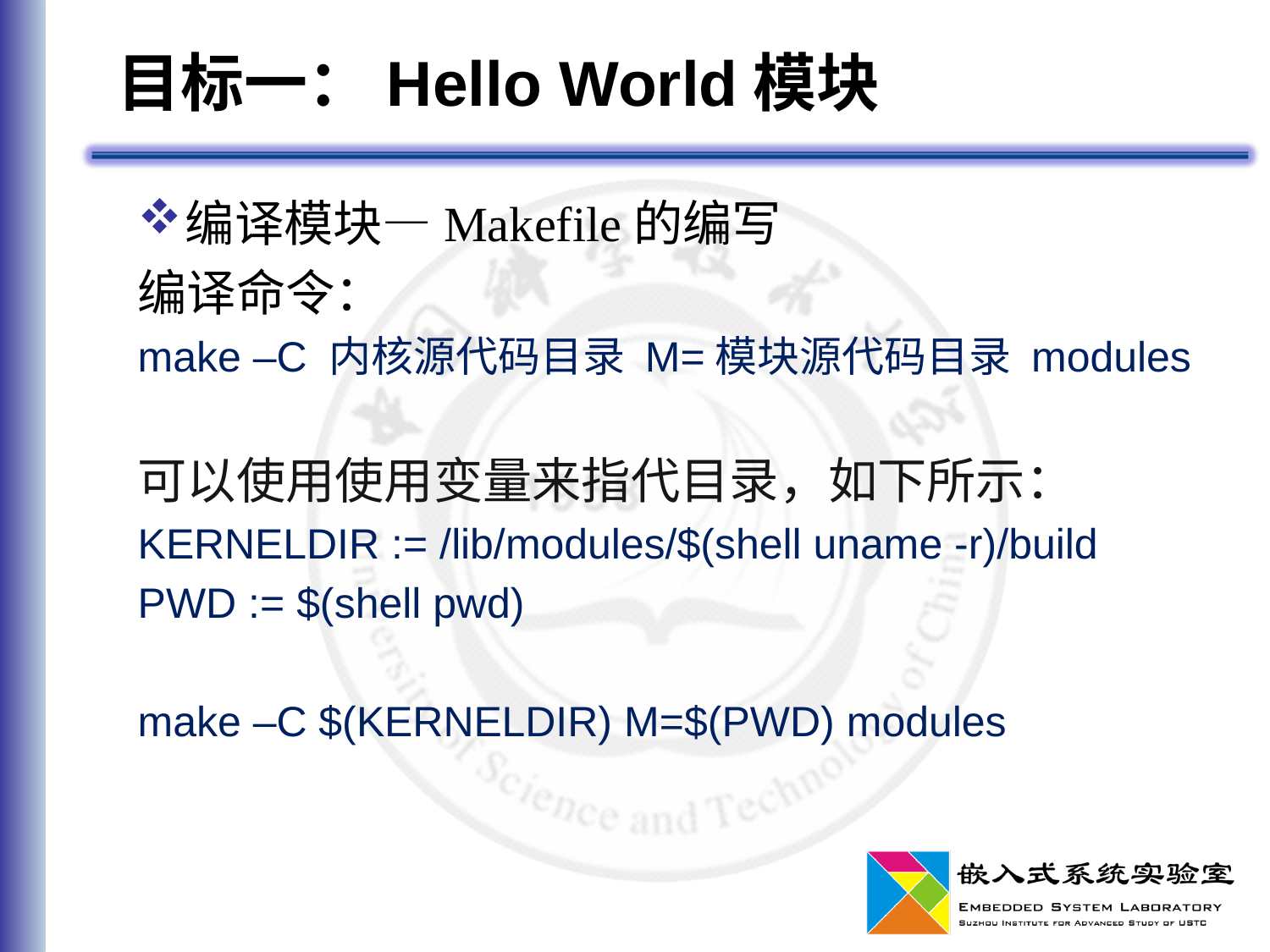

# 目标一：Hello World模块
编译模块—Makefile的编写
编译命令：
make –C 内核源代码目录 M=模块源代码目录 modules

可以使用使用变量来指代目录，如下所示：
KERNELDIR := /lib/modules/$(shell uname -r)/build
PWD := $(shell pwd)

make –C $(KERNELDIR) M=$(PWD) modules